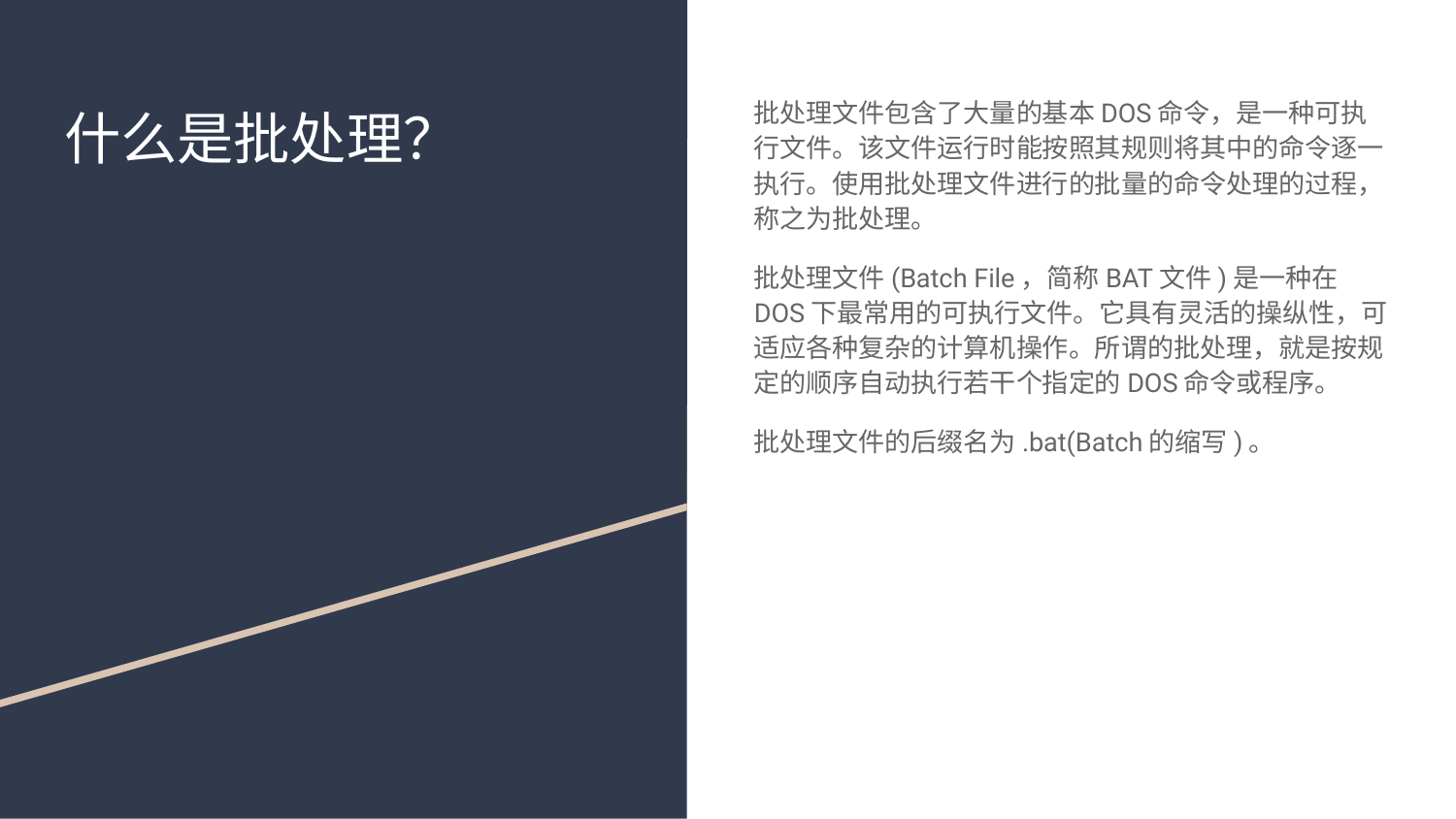

# 什么是批处理？
批处理文件包含了大量的基本DOS命令，是一种可执行文件。该文件运行时能按照其规则将其中的命令逐一执行。使用批处理文件进行的批量的命令处理的过程，称之为批处理。
批处理文件(Batch File，简称BAT文件)是一种在DOS下最常用的可执行文件。它具有灵活的操纵性，可适应各种复杂的计算机操作。所谓的批处理，就是按规定的顺序自动执行若干个指定的DOS命令或程序。
批处理文件的后缀名为.bat(Batch的缩写)。